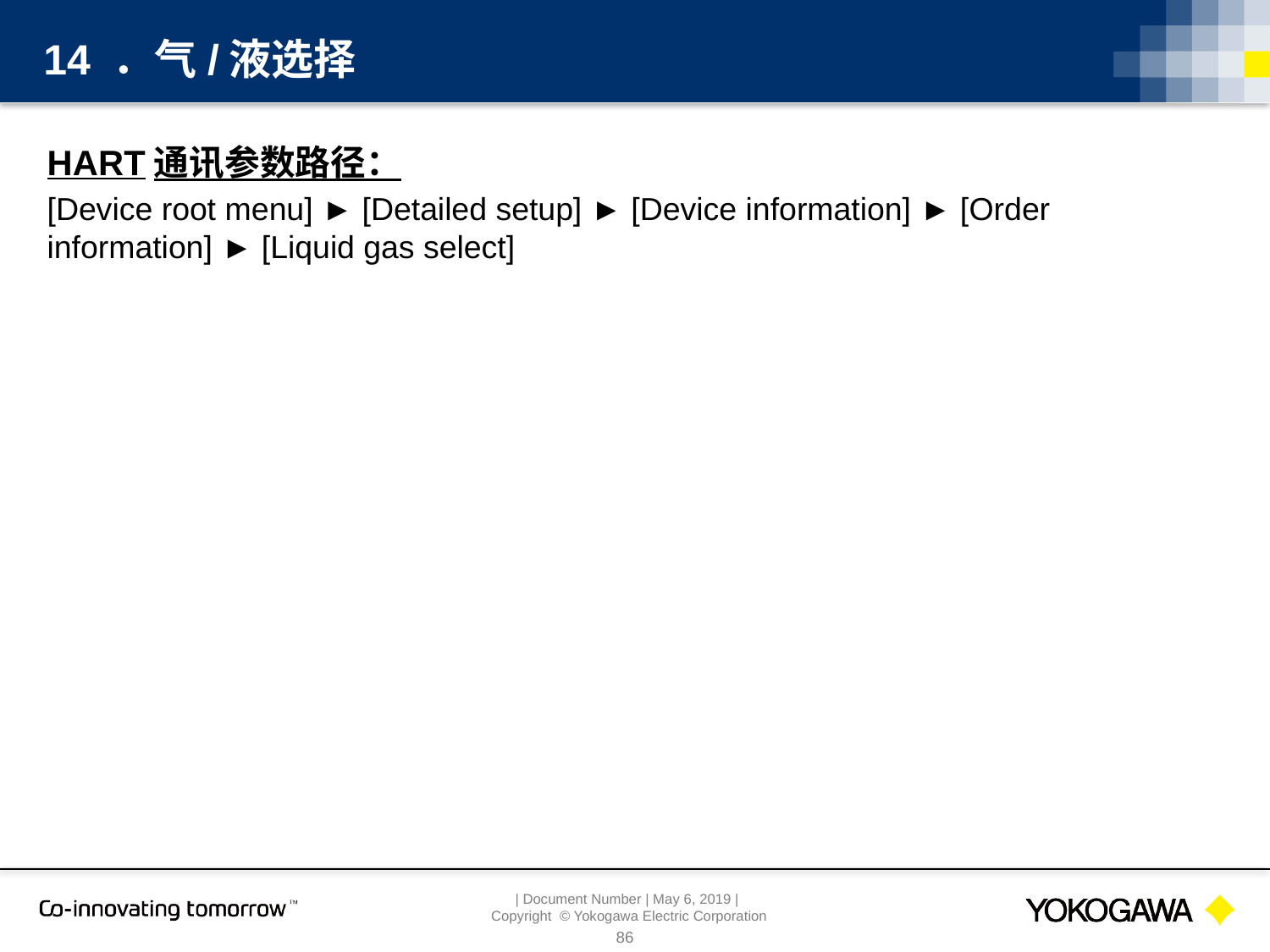

14 ．气/液选择

HART通讯参数路径：
[Device root menu] ► [Detailed setup] ► [Device information] ► [Order information] ► [Liquid gas select]